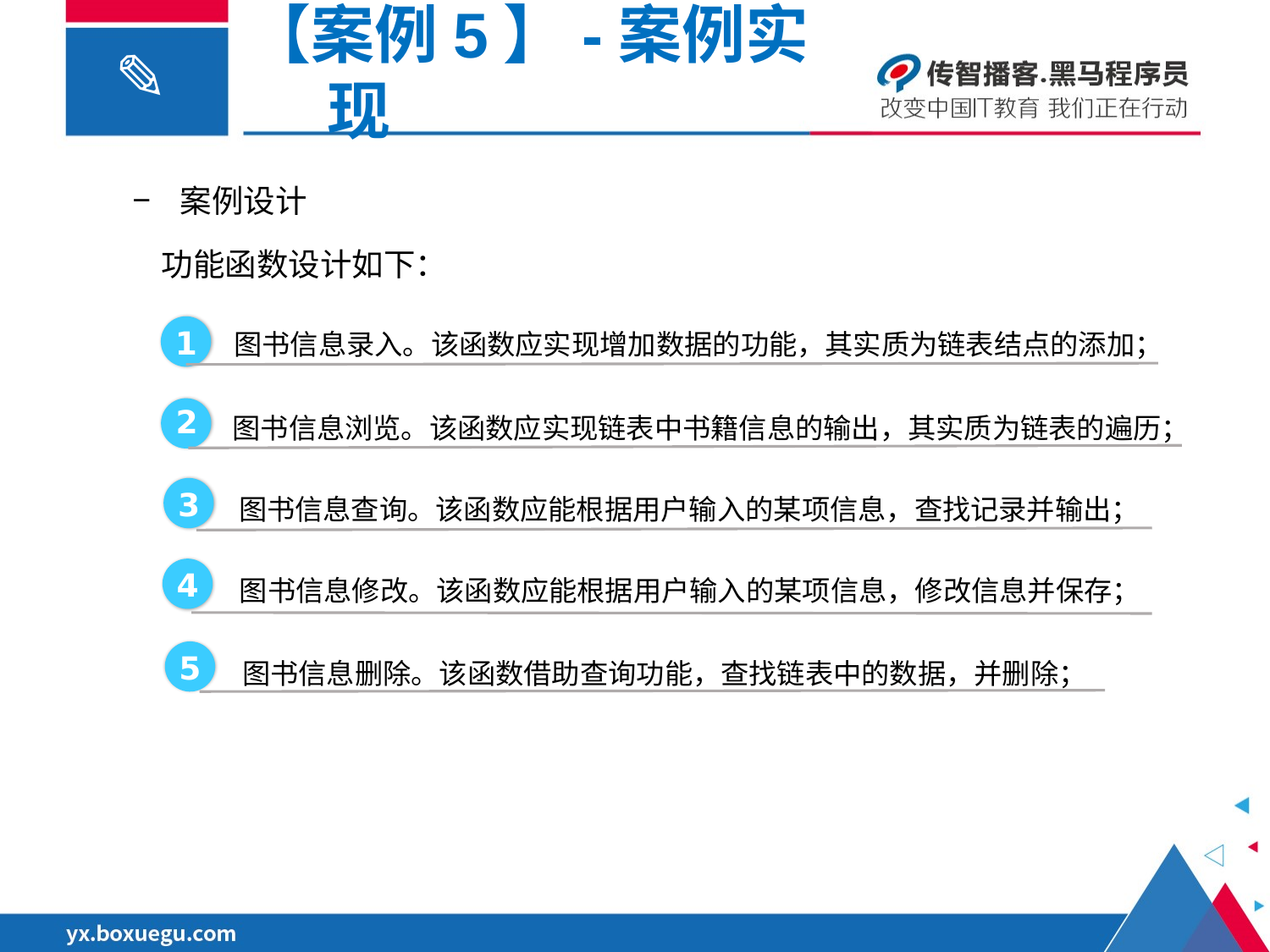

【案例5】-案例实现
案例设计
   功能函数设计如下：
图书信息录入。该函数应实现增加数据的功能，其实质为链表结点的添加；

1
图书信息浏览。该函数应实现链表中书籍信息的输出，其实质为链表的遍历；
2

图书信息查询。该函数应能根据用户输入的某项信息，查找记录并输出；

3
图书信息修改。该函数应能根据用户输入的某项信息，修改信息并保存；

4
图书信息删除。该函数借助查询功能，查找链表中的数据，并删除；

5